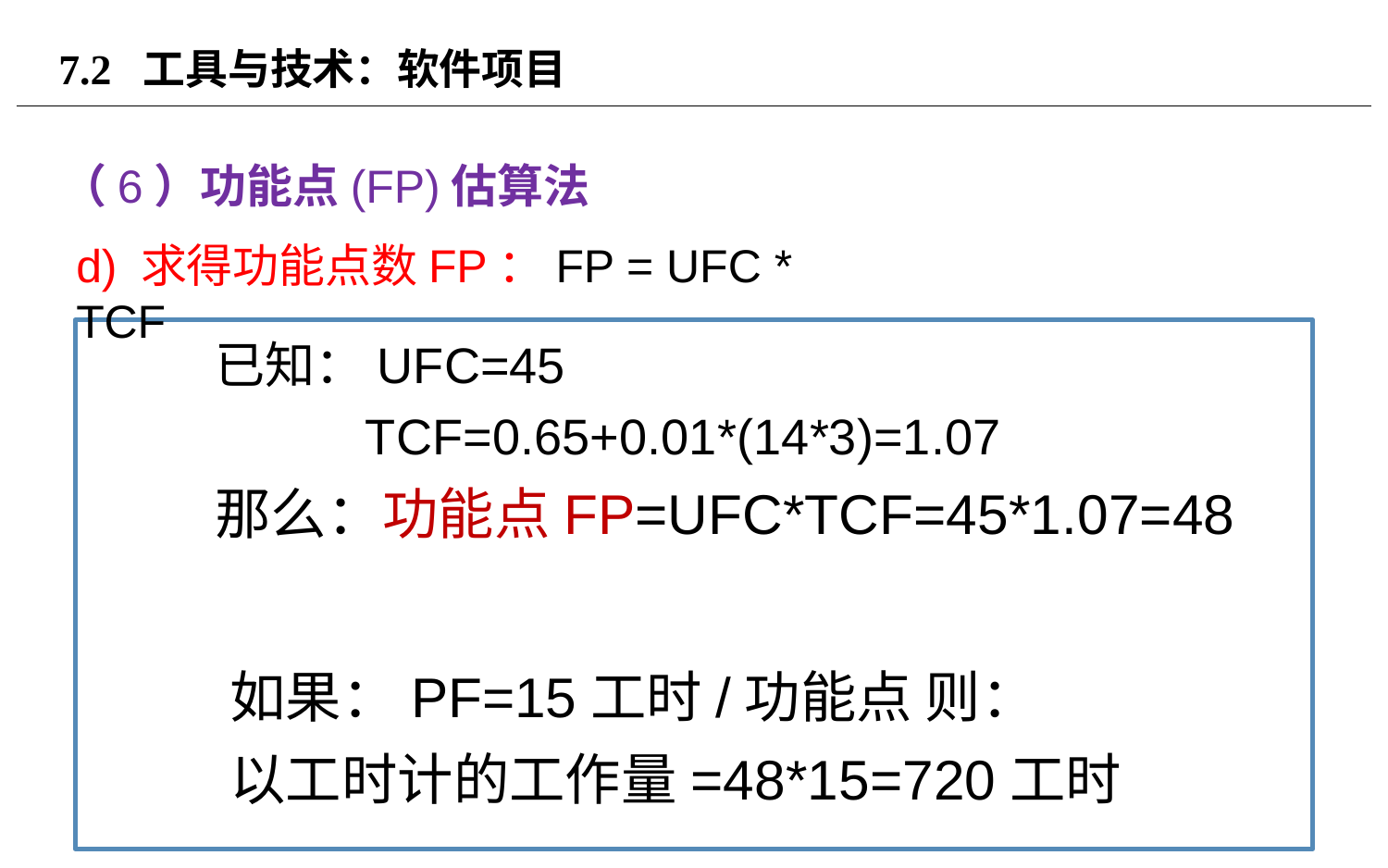

# 7.2  工具与技术：软件项目
（6）功能点(FP)估算法

d) 求得功能点数FP：FP = UFC * TCF

已知：UFC=45
TCF=0.65+0.01*(14*3)=1.07
那么：功能点FP=UFC*TCF=45*1.07=48
如果：PF=15工时/功能点 则：
以工时计的工作量=48*15=720工时